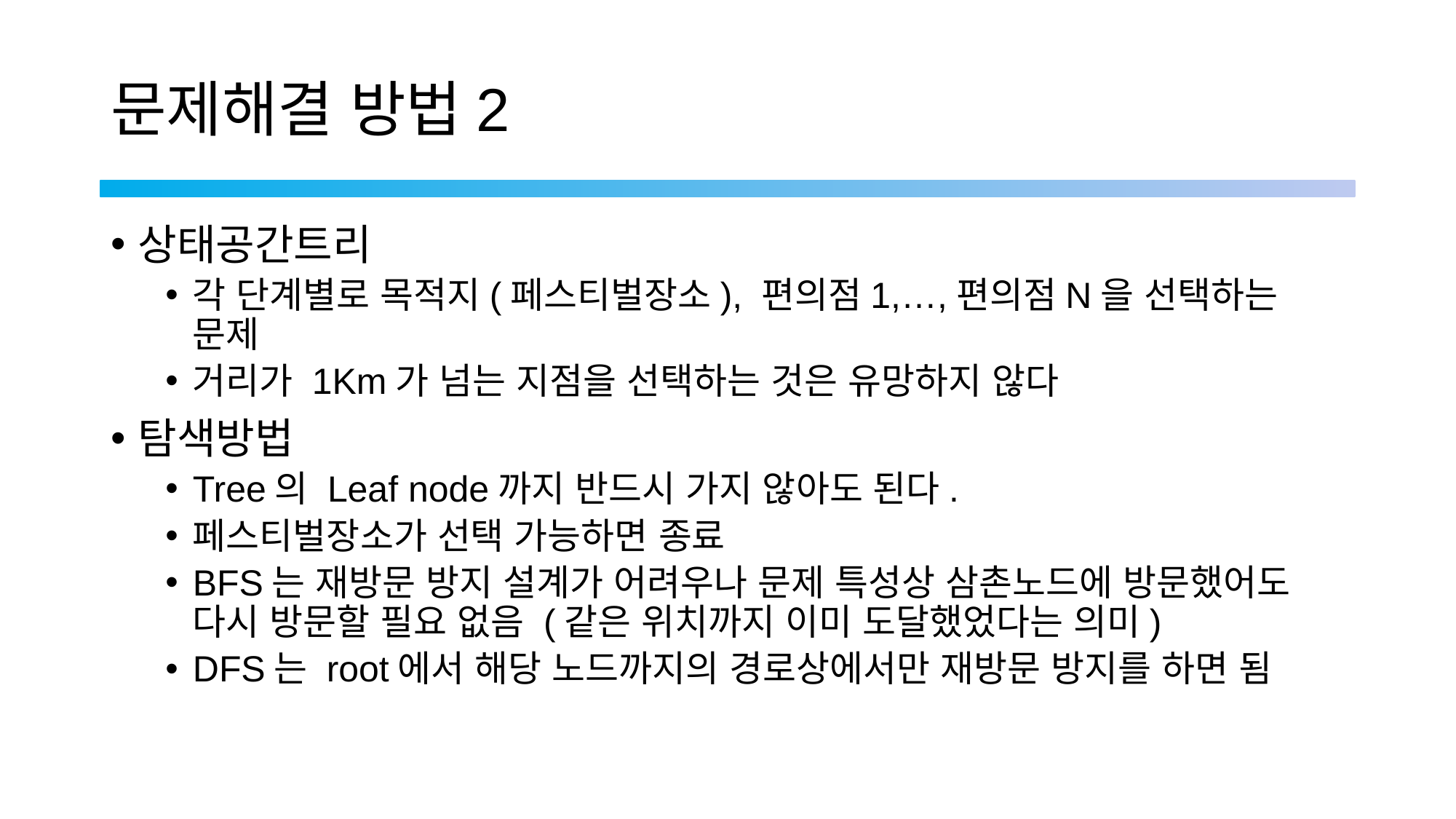

# 문제해결 방법2
상태공간트리
각 단계별로 목적지(페스티벌장소), 편의점1,…,편의점N을 선택하는 문제
거리가 1Km가 넘는 지점을 선택하는 것은 유망하지 않다
탐색방법
Tree의 Leaf node까지 반드시 가지 않아도 된다.
페스티벌장소가 선택 가능하면 종료
BFS는 재방문 방지 설계가 어려우나 문제 특성상 삼촌노드에 방문했어도 다시 방문할 필요 없음 (같은 위치까지 이미 도달했었다는 의미)
DFS는 root에서 해당 노드까지의 경로상에서만 재방문 방지를 하면 됨